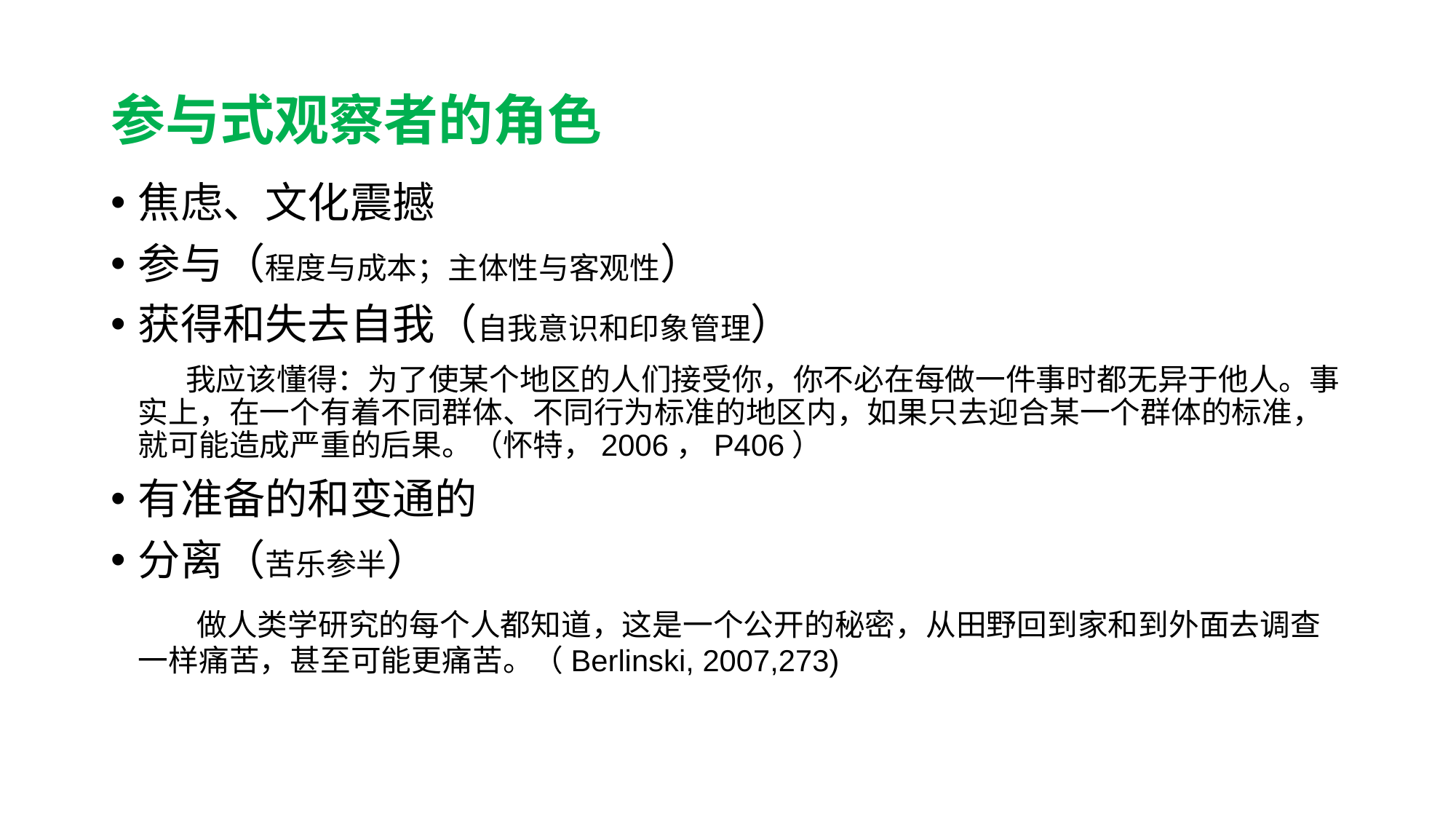

# 参与式观察者的角色
焦虑、文化震撼
参与（程度与成本；主体性与客观性）
获得和失去自我（自我意识和印象管理）
          我应该懂得：为了使某个地区的人们接受你，你不必在每做一件事时都无异于他人。事实上，在一个有着不同群体、不同行为标准的地区内，如果只去迎合某一个群体的标准，就可能造成严重的后果。（怀特，2006，P406）
有准备的和变通的
分离（苦乐参半）
        做人类学研究的每个人都知道，这是一个公开的秘密，从田野回到家和到外面去调查一样痛苦，甚至可能更痛苦。（Berlinski, 2007,273)